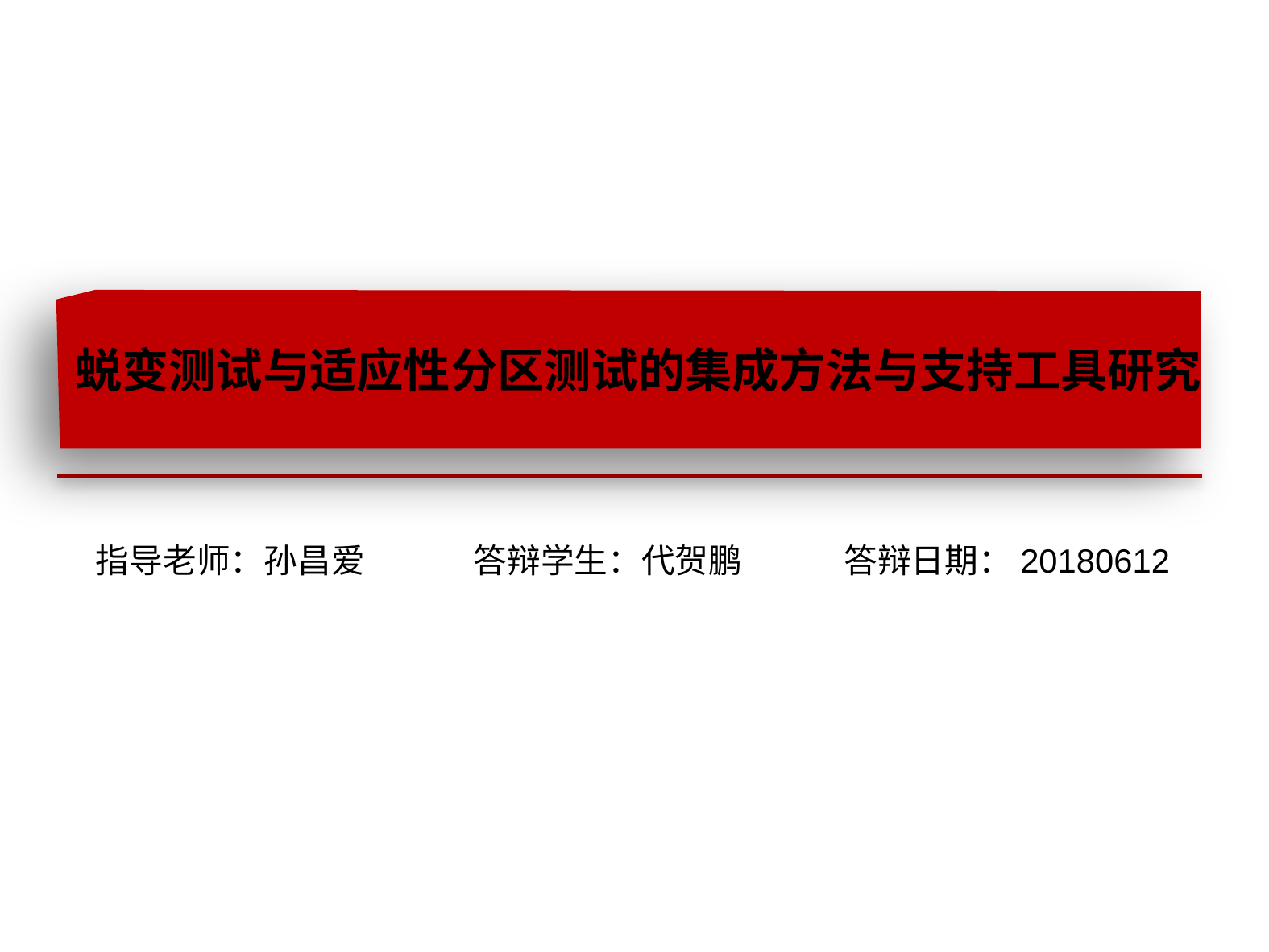

蜕变测试与适应性分区测试的集成方法与支持工具研究
指导老师：孙昌爱
答辩学生：代贺鹏
答辩日期：20180612